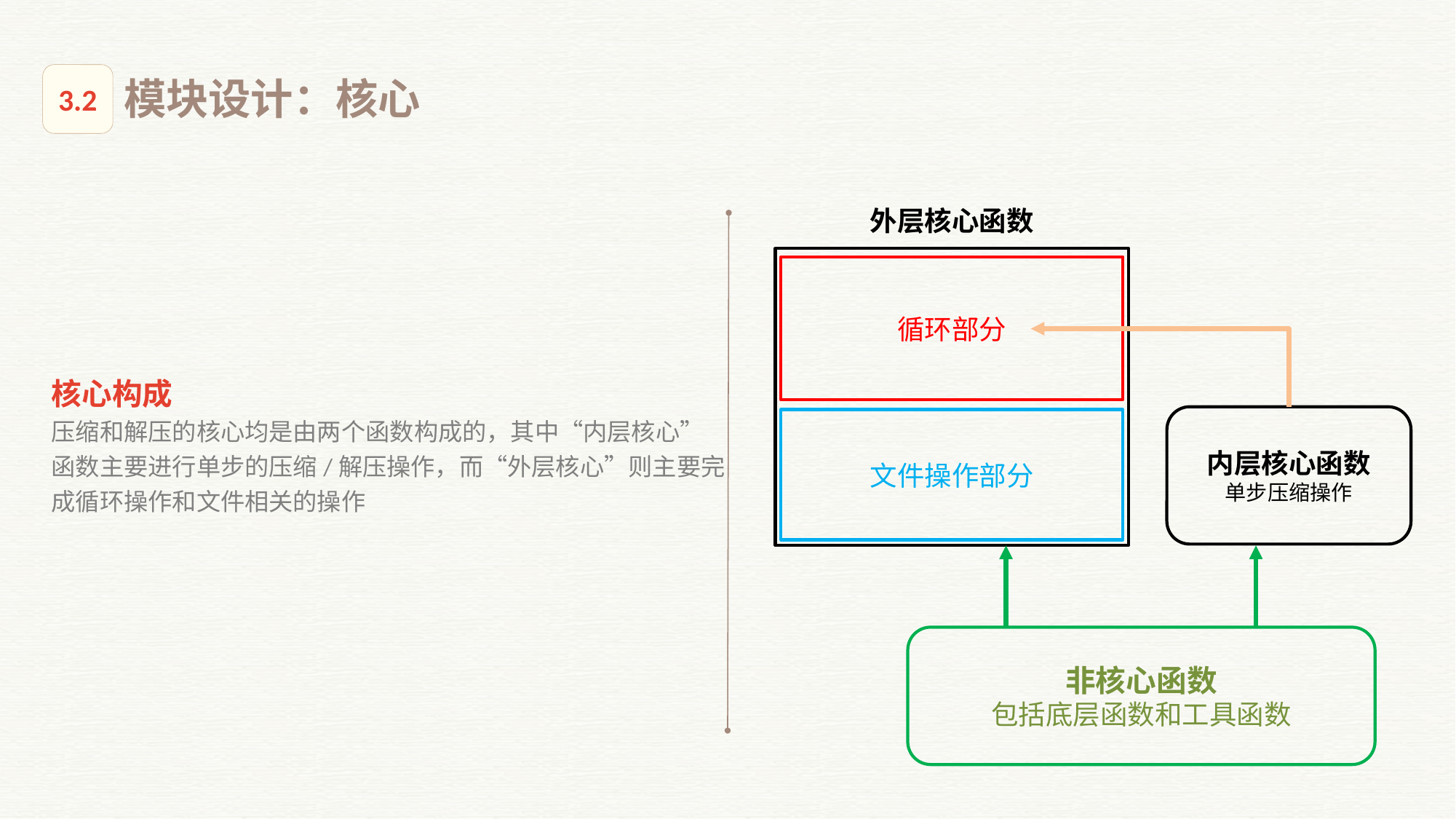

3.2
模块设计：核心
外层核心函数

循环部分
核心构成
压缩和解压的核心均是由两个函数构成的，其中“内层核心”函数主要进行单步的压缩/解压操作，而“外层核心”则主要完成循环操作和文件相关的操作
内层核心函数
单步压缩操作
文件操作部分
非核心函数
包括底层函数和工具函数